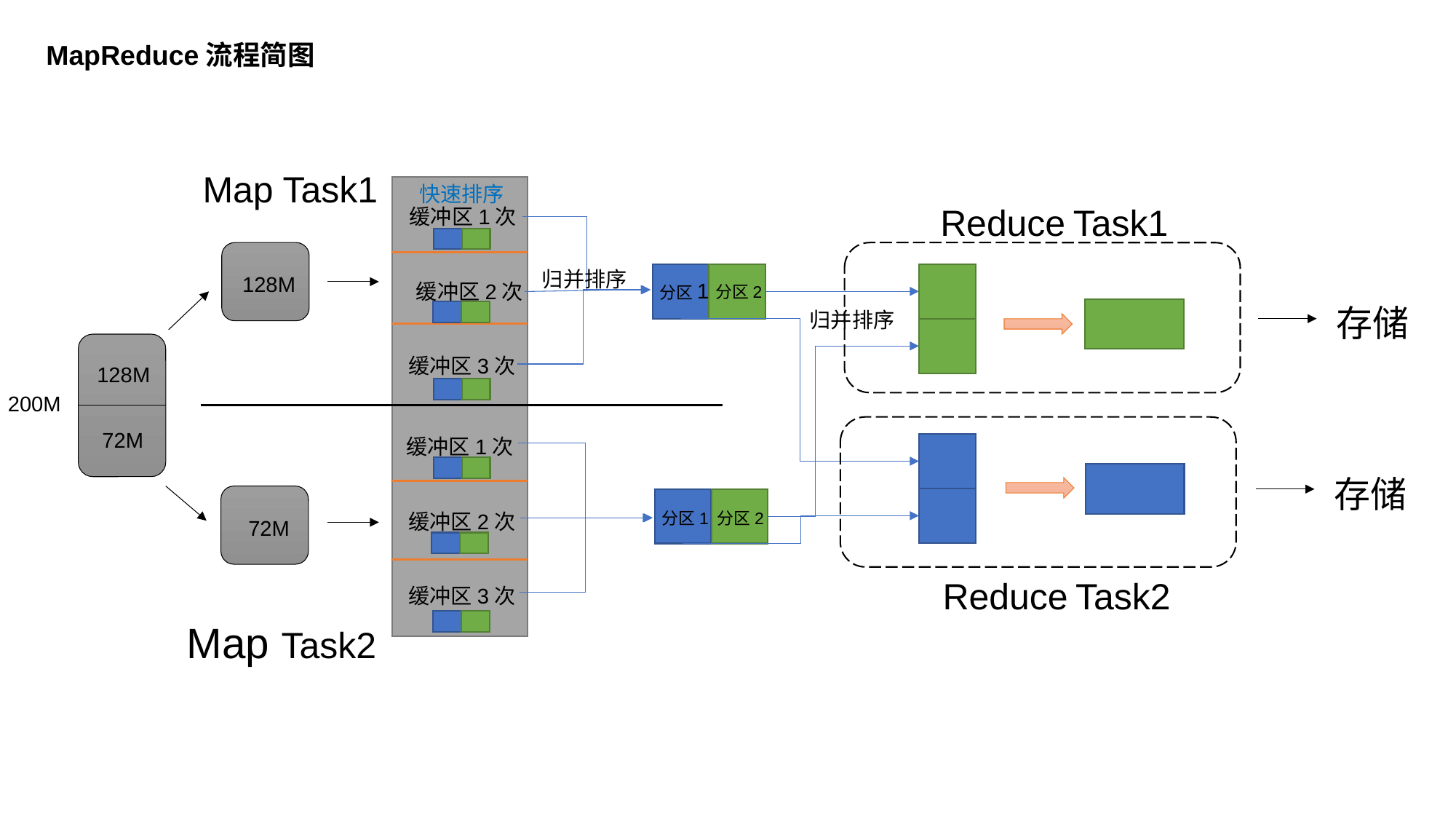

MapReduce流程简图
Map Task1

缓冲区1次

缓冲区2次

缓冲区3次

缓冲区1次

缓冲区2次

缓冲区3次
Map Task2

快速排序
Reduce Task1

归并排序
128M
分区1
分区2
存储
归并排序

128M
200M

72M
存储

分区1
分区2
72M
Reduce Task2